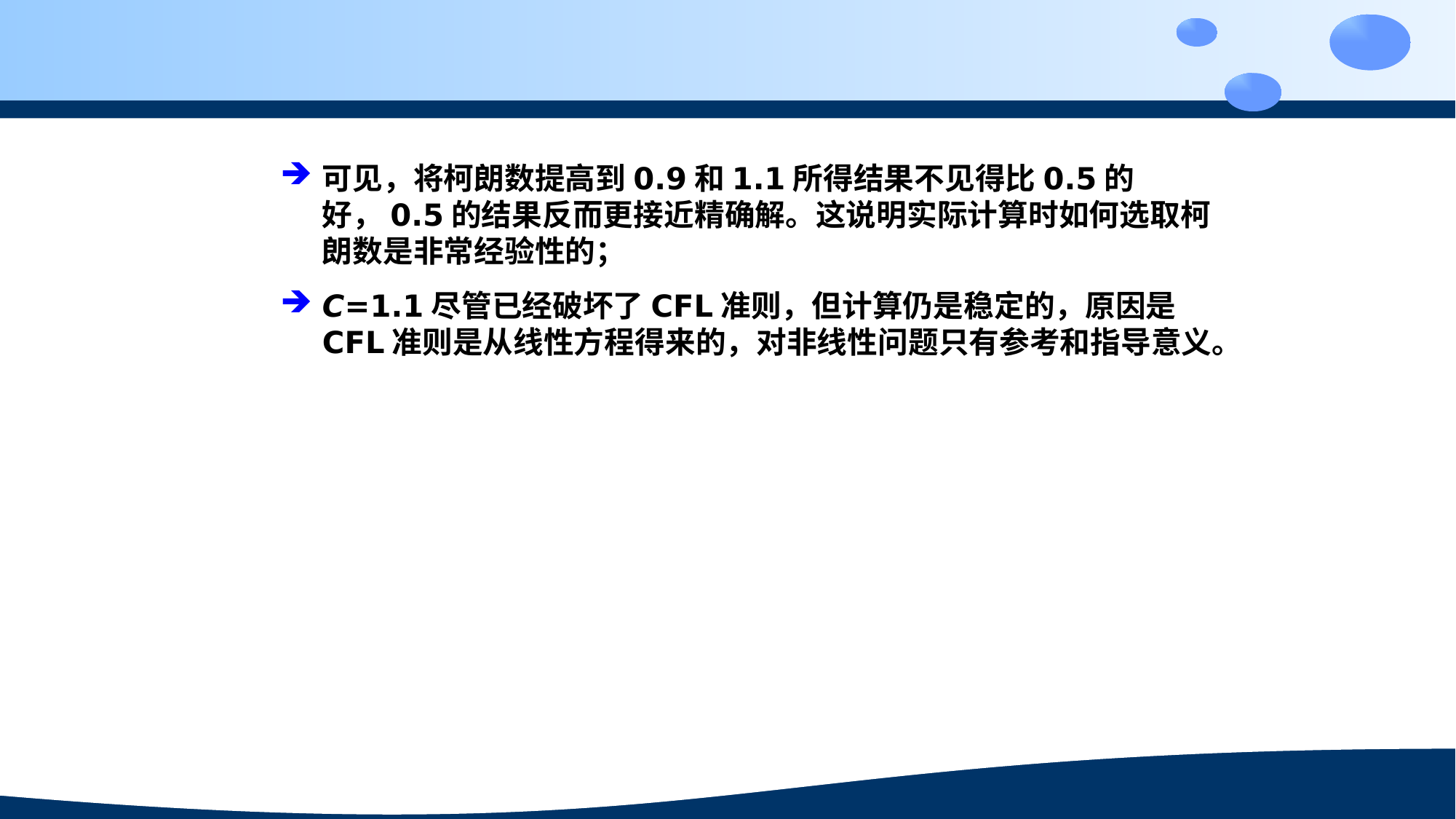

可见，将柯朗数提高到0.9和1.1所得结果不见得比0.5的好，0.5的结果反而更接近精确解。这说明实际计算时如何选取柯朗数是非常经验性的；
C=1.1尽管已经破坏了CFL准则，但计算仍是稳定的，原因是CFL准则是从线性方程得来的，对非线性问题只有参考和指导意义。